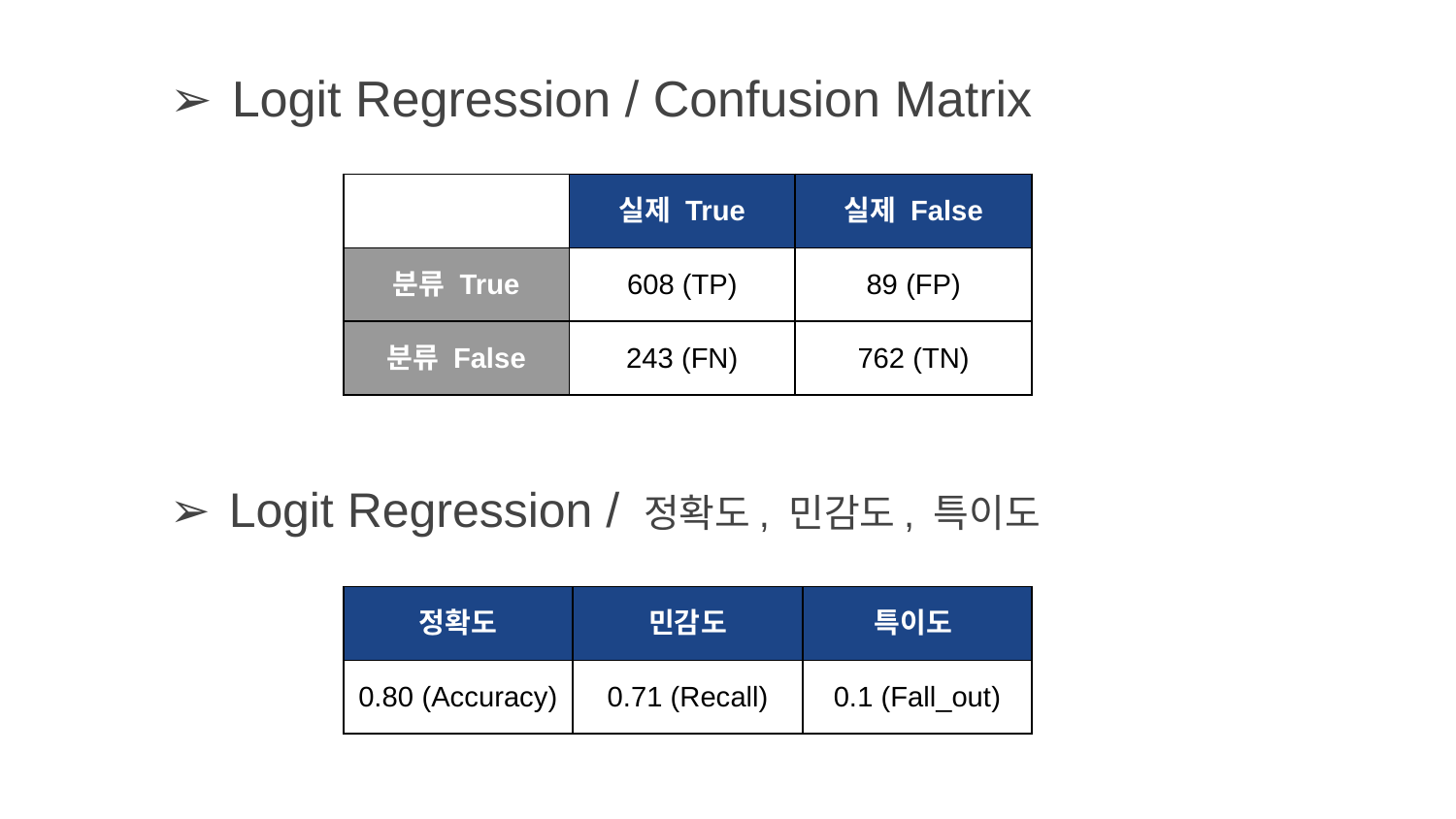

# Logit Regression / Confusion Matrix
|  | 실제 True | 실제 False |
| --- | --- | --- |
| 분류 True | 608 (TP) | 89 (FP) |
| 분류 False | 243 (FN) | 762 (TN) |
Logit Regression / 정확도, 민감도, 특이도
| 정확도 | 민감도 | 특이도 |
| --- | --- | --- |
| 0.80 (Accuracy) | 0.71 (Recall) | 0.1 (Fall\_out) |